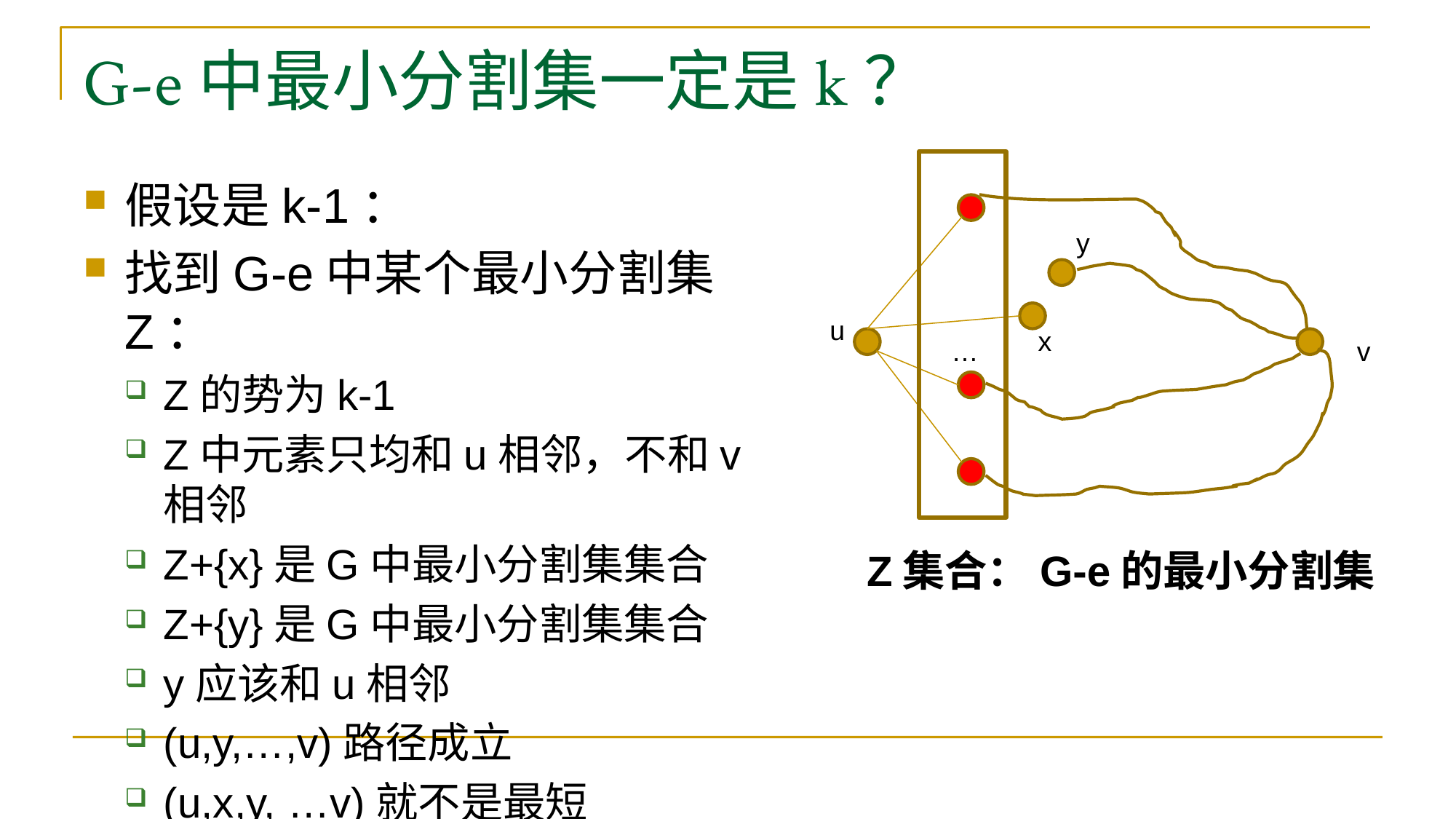

# G-e中最小分割集一定是k？

假设是k-1：
找到G-e中某个最小分割集Z：
Z的势为k-1
Z中元素只均和u相邻，不和v相邻
Z+{x}是G中最小分割集集合
Z+{y}是G中最小分割集集合
y应该和u相邻
(u,y,…,v)路径成立
(u,x,y, …v)就不是最短
c

y

u
x

…

v

Z集合：G-e的最小分割集